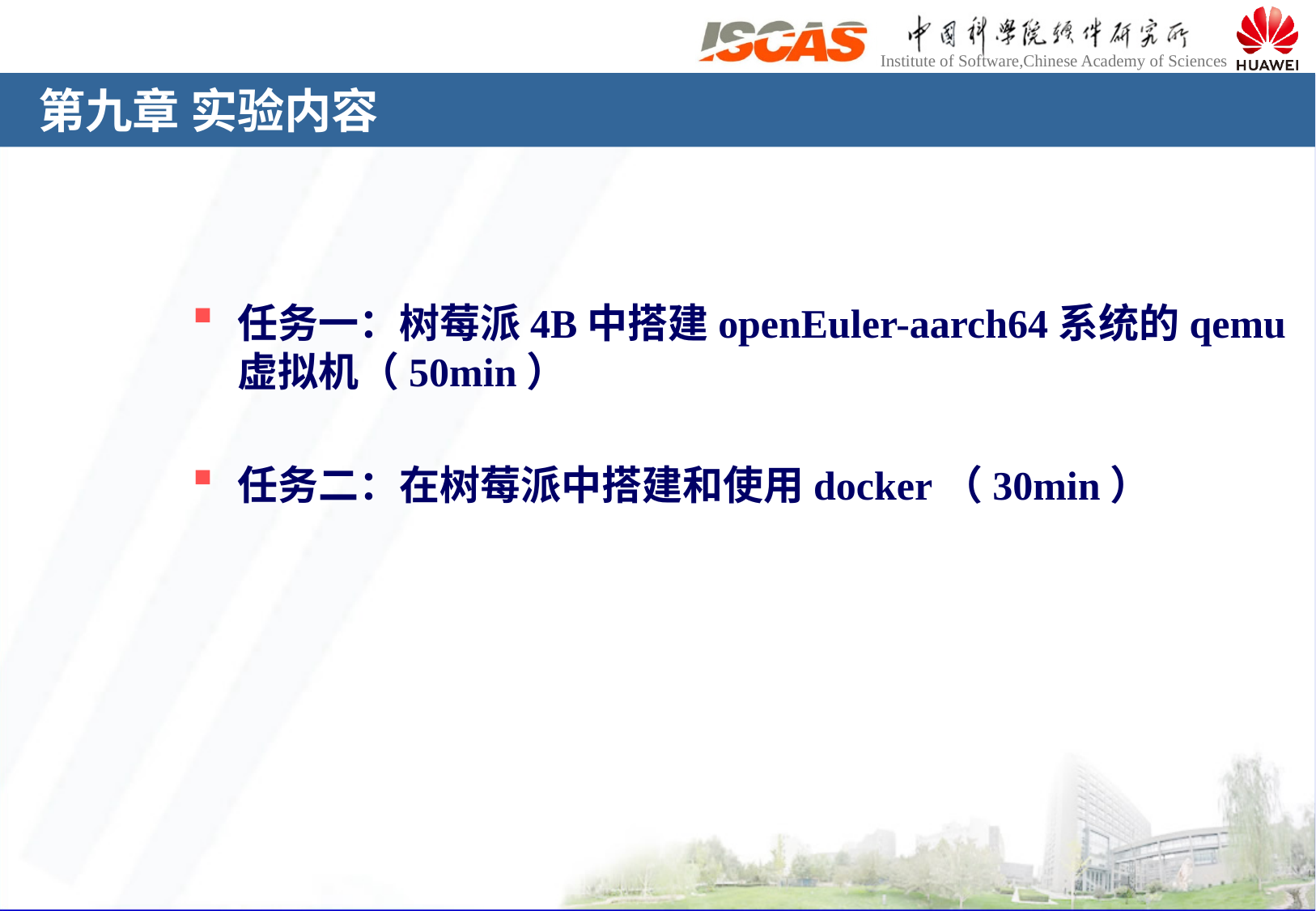

# 第九章 实验内容

任务一：树莓派4B中搭建openEuler-aarch64系统的qemu虚拟机（50min）

任务二：在树莓派中搭建和使用docker（30min）